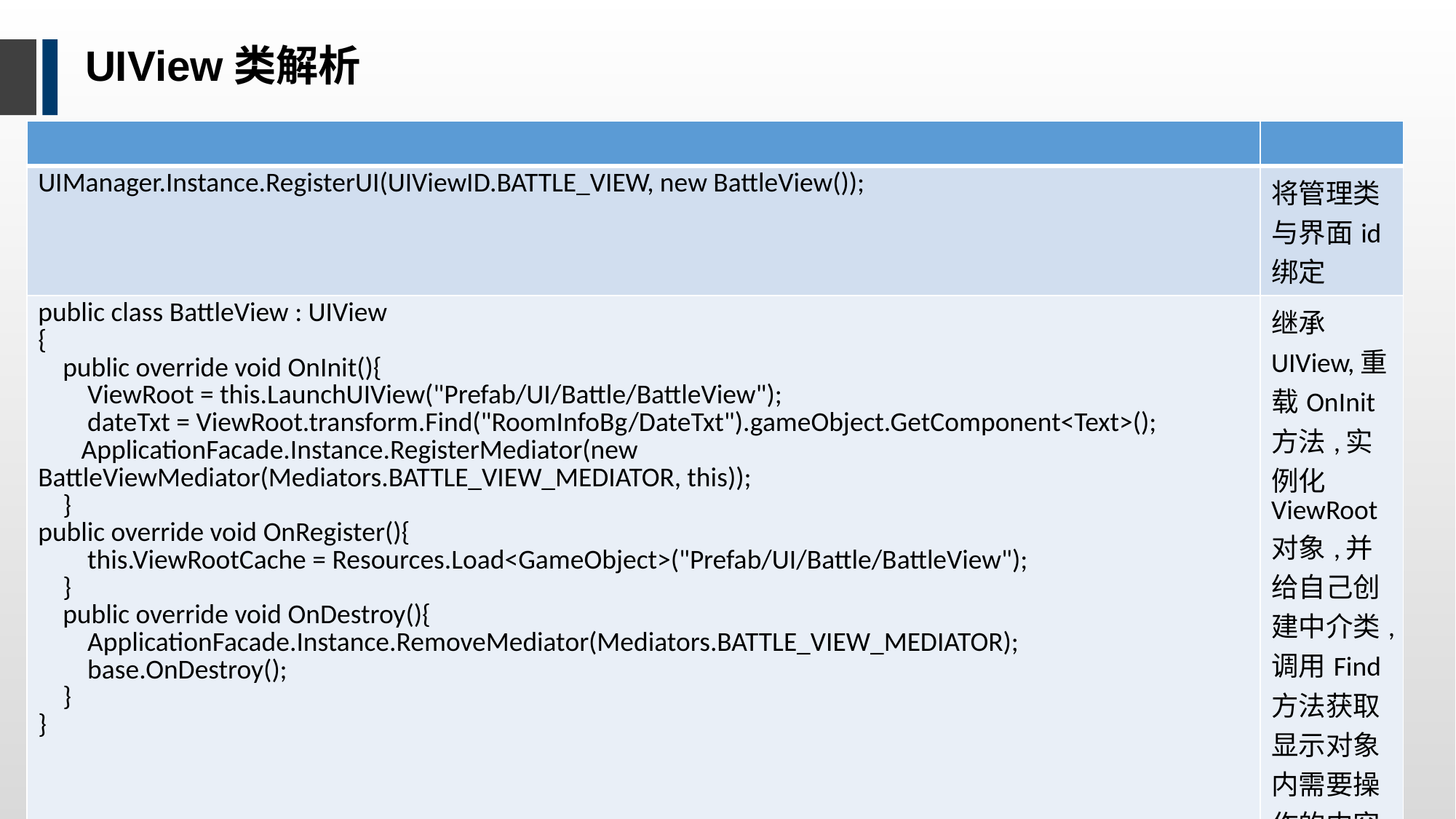

UIView类解析

|  |  |
| --- | --- |
| UIManager.Instance.RegisterUI(UIViewID.BATTLE\_VIEW, new BattleView()); | 将管理类与界面id绑定 |
| public class BattleView : UIView { public override void OnInit(){ ViewRoot = this.LaunchUIView("Prefab/UI/Battle/BattleView"); dateTxt = ViewRoot.transform.Find("RoomInfoBg/DateTxt").gameObject.GetComponent<Text>(); ApplicationFacade.Instance.RegisterMediator(new BattleViewMediator(Mediators.BATTLE\_VIEW\_MEDIATOR, this)); } public override void OnRegister(){ this.ViewRootCache = Resources.Load<GameObject>("Prefab/UI/Battle/BattleView"); } public override void OnDestroy(){ ApplicationFacade.Instance.RemoveMediator(Mediators.BATTLE\_VIEW\_MEDIATOR); base.OnDestroy(); } } | 继承UIView,重载OnInit方法,实例化ViewRoot对象,并给自己创建中介类,调用Find方法获取显示对象内需要操作的内容 |